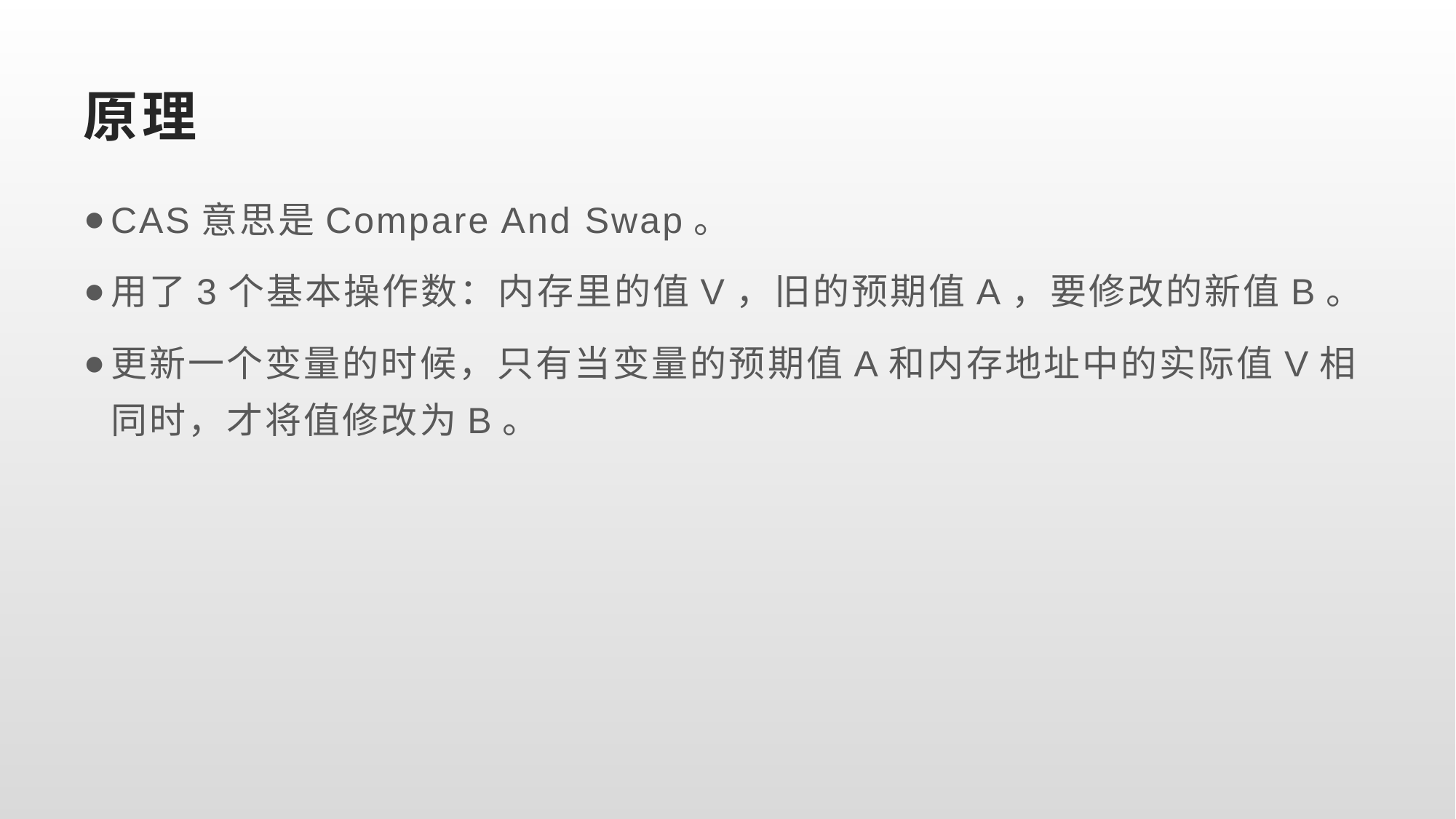

# 原理
CAS意思是Compare And Swap。
用了3个基本操作数：内存里的值V，旧的预期值A，要修改的新值B。
更新一个变量的时候，只有当变量的预期值A和内存地址中的实际值V相同时，才将值修改为B。